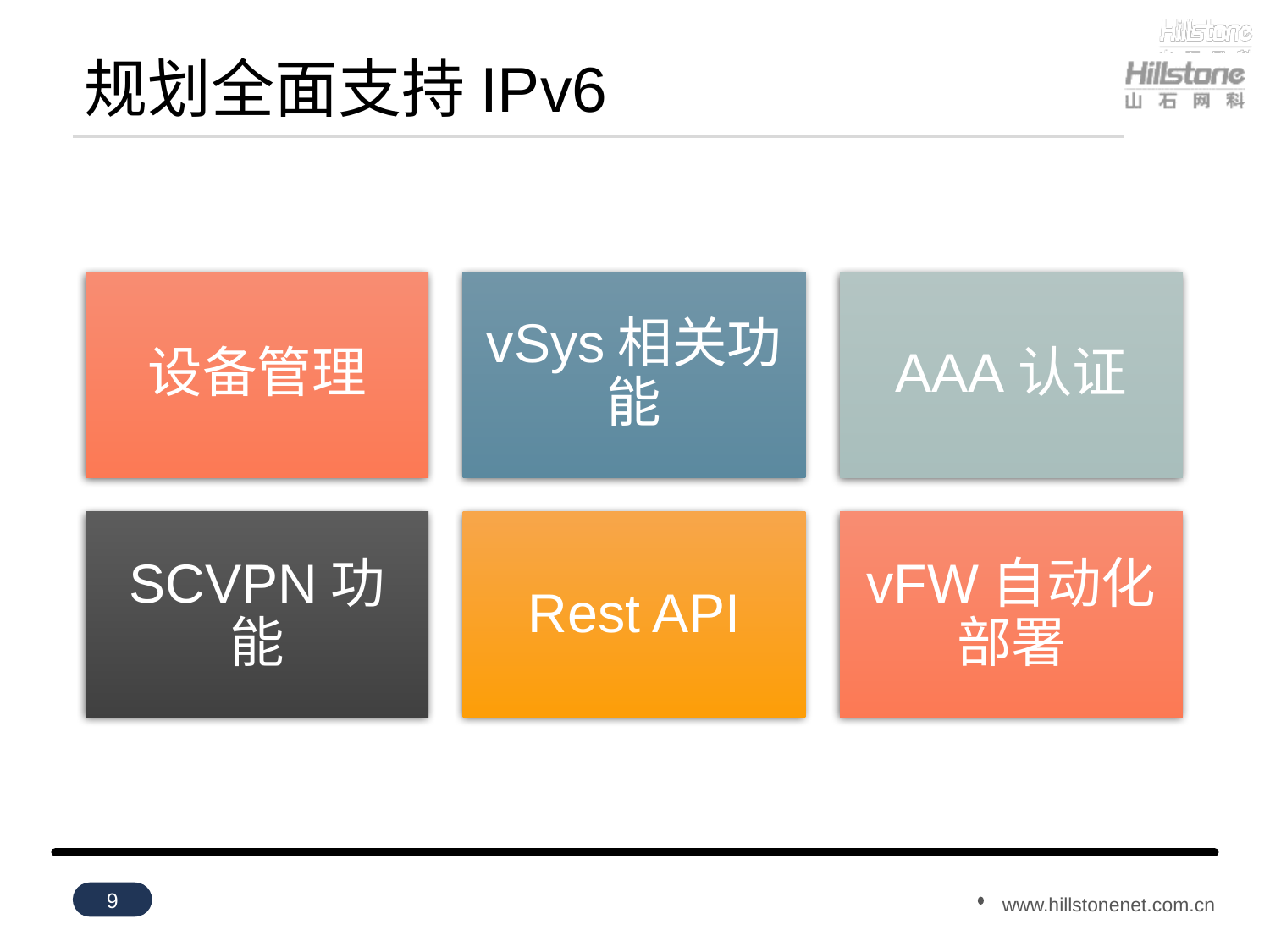

# 规划全面支持IPv6
设备管理
vSys相关功能
AAA认证
SCVPN功能
Rest API
vFW自动化部署